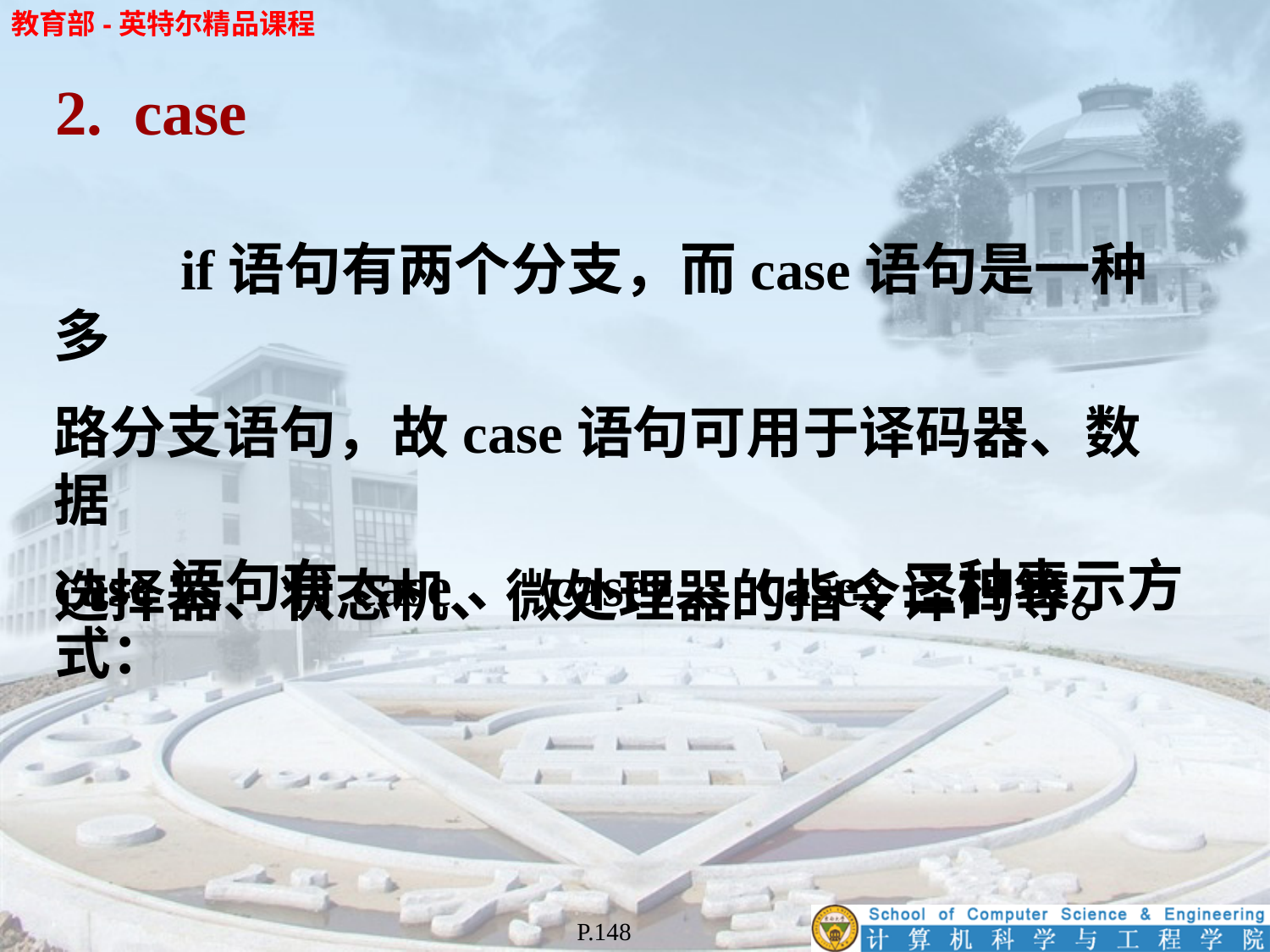

2.  case
	if语句有两个分支，而case语句是一种多
路分支语句，故case语句可用于译码器、数据
选择器、状态机、微处理器的指令译码等。
case语句有case、 casez、casex三种表示方式：
P.148